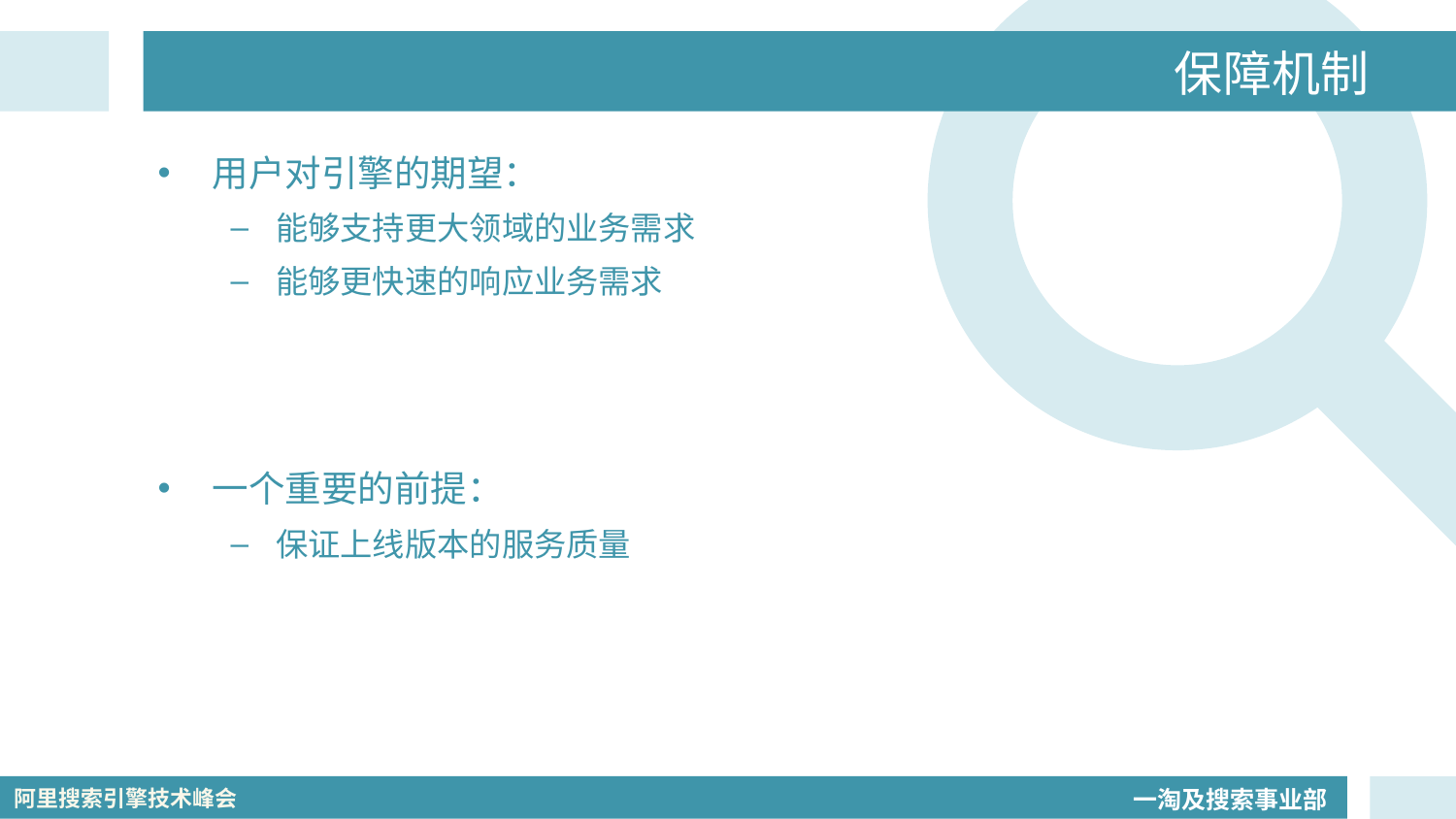

# 保障机制
用户对引擎的期望：
能够支持更大领域的业务需求
能够更快速的响应业务需求

一个重要的前提：
保证上线版本的服务质量